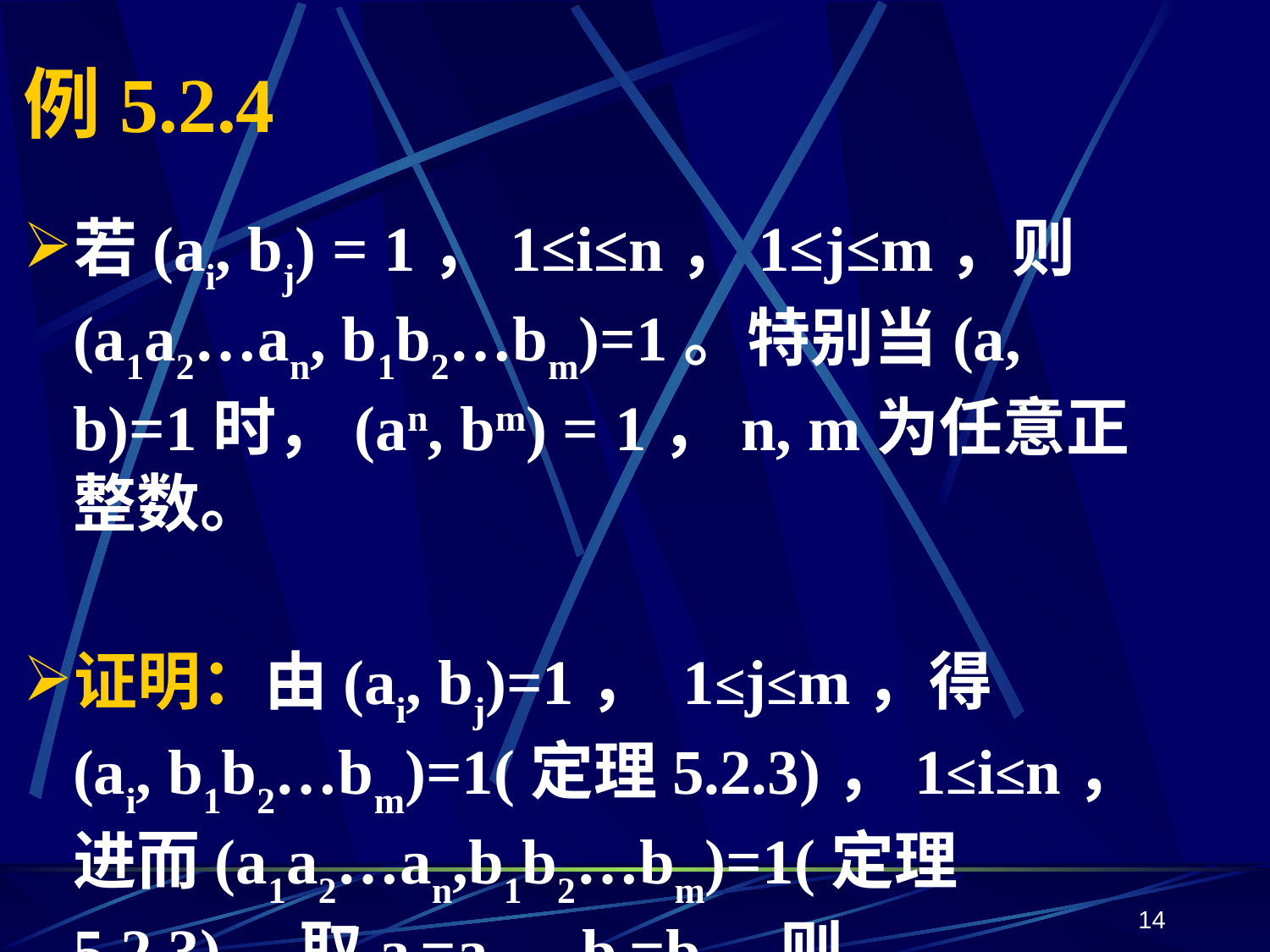

# 例5.2.4
若(ai, bj) = 1，1≤i≤n，1≤j≤m，则 (a1a2…an, b1b2…bm)=1。特别当(a, b)=1时，(an, bm) = 1，n, m为任意正整数。

证明：由(ai, bj)=1， 1≤j≤m，得
(ai, b1b2…bm)=1(定理5.2.3)，1≤i≤n，进而(a1a2…an,b1b2…bm)=1(定理5.2.3)。取ai=a，bj=b，则(an,bm)=1。
14